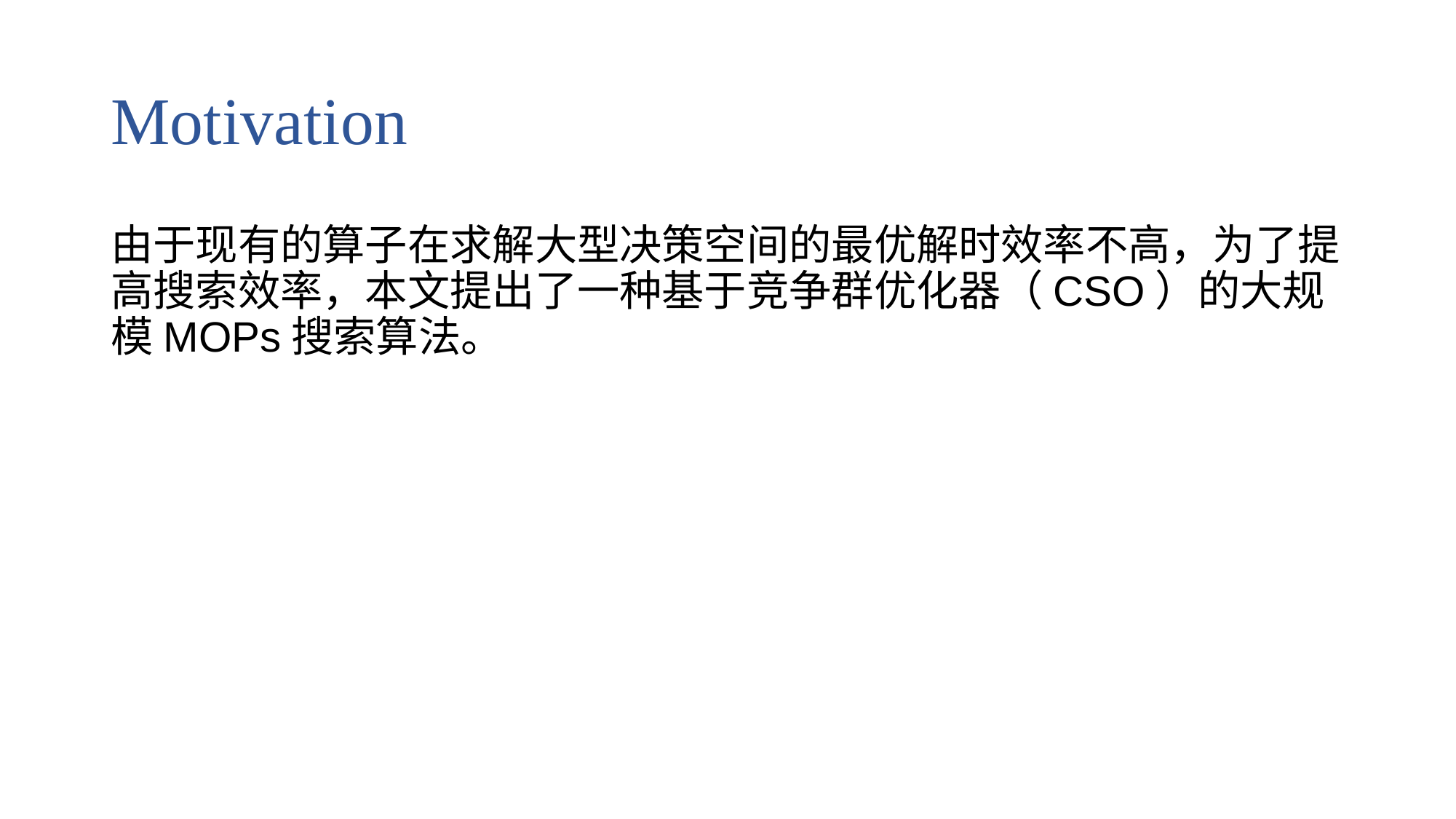

# Motivation
由于现有的算子在求解大型决策空间的最优解时效率不高，为了提高搜索效率，本文提出了一种基于竞争群优化器（CSO）的大规模MOPs搜索算法。